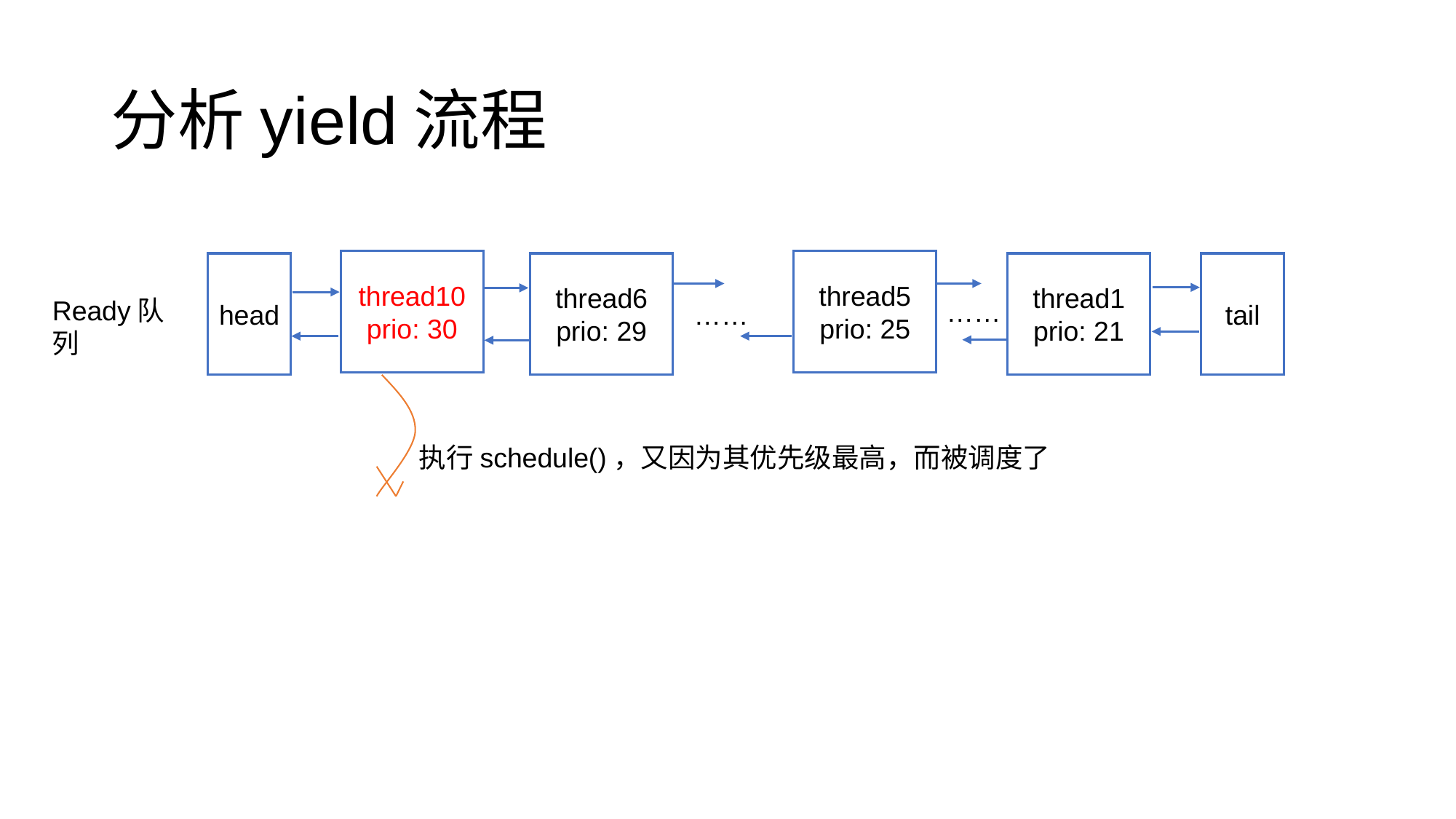

# 分析yield流程
thread10
prio: 30
thread5
prio: 25
head
thread6
prio: 29
thread1
prio: 21
tail
Ready队列
……
……

执行schedule()，又因为其优先级最高，而被调度了